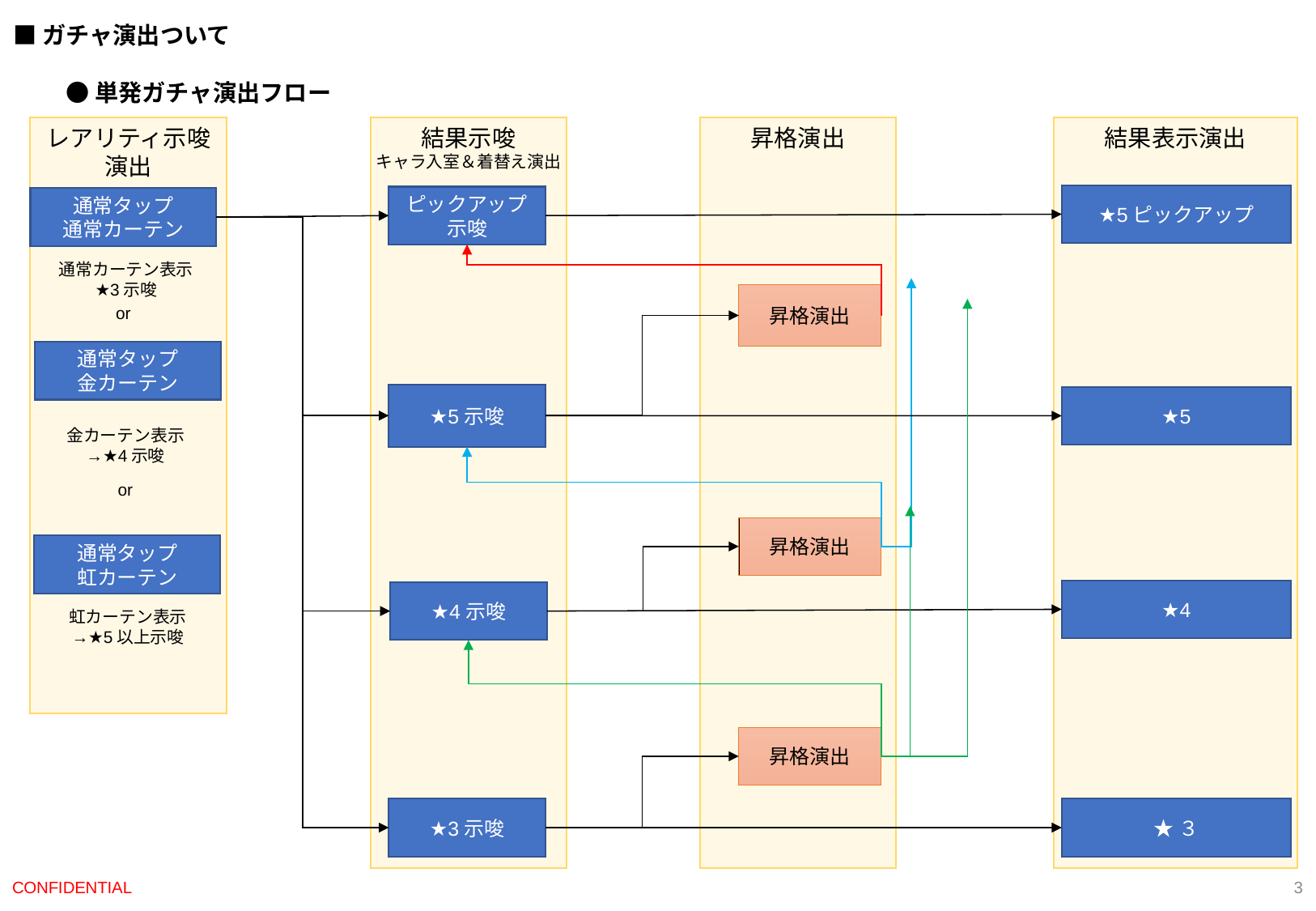

■ガチャ演出ついて
●単発ガチャ演出フロー
レアリティ示唆演出
結果示唆
昇格演出
結果表示演出
キャラ入室＆着替え演出
★5ピックアップ
ピックアップ示唆
通常タップ
通常カーテン
通常カーテン表示
★3示唆

昇格演出

or
通常タップ
金カーテン
★5示唆
★5
金カーテン表示
→★4示唆
or

昇格演出
通常タップ
虹カーテン
★4
★4示唆
虹カーテン表示
→★5以上示唆
昇格演出
★3示唆
★３
3
CONFIDENTIAL